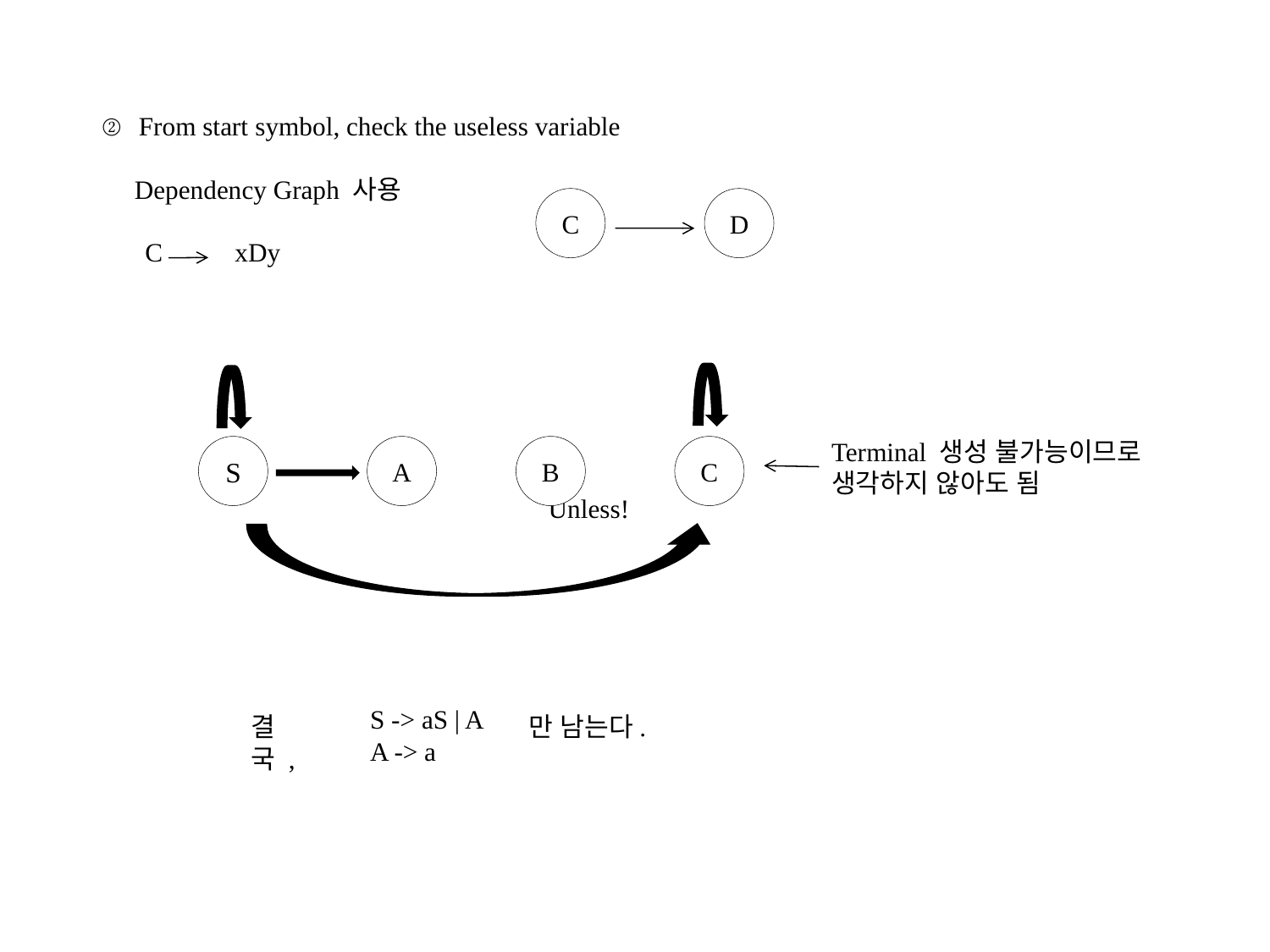

②  From start symbol, check the useless variable
     Dependency Graph 사용
     C           xDy
C
D

S
A
B
C

Terminal 생성 불가능이므로
생각하지 않아도 됨
Unless!
S -> aS | A
A -> a
결국 ,
만 남는다.